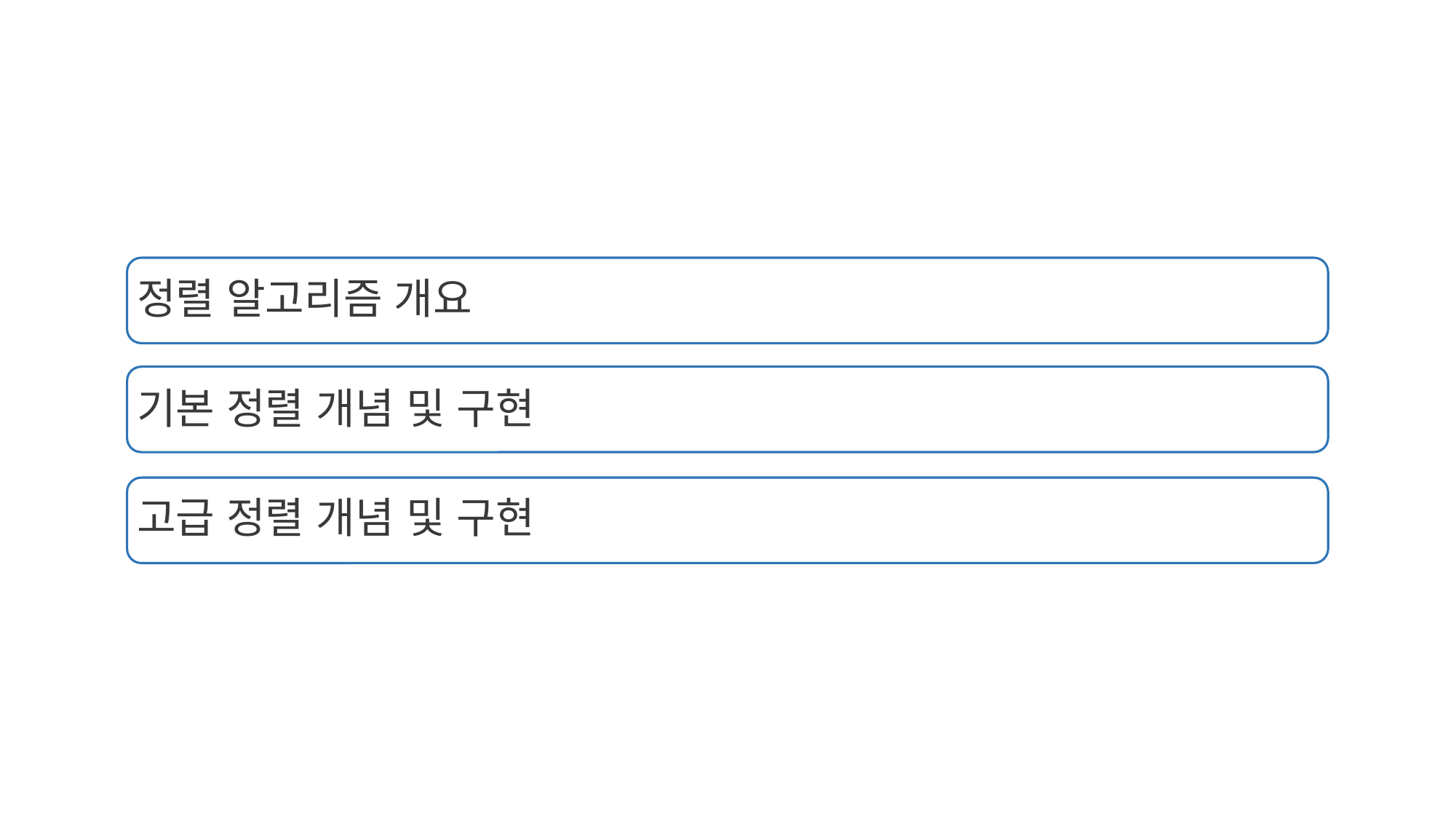

정렬 알고리즘 개요
기본 정렬 개념 및 구현
고급 정렬 개념 및 구현